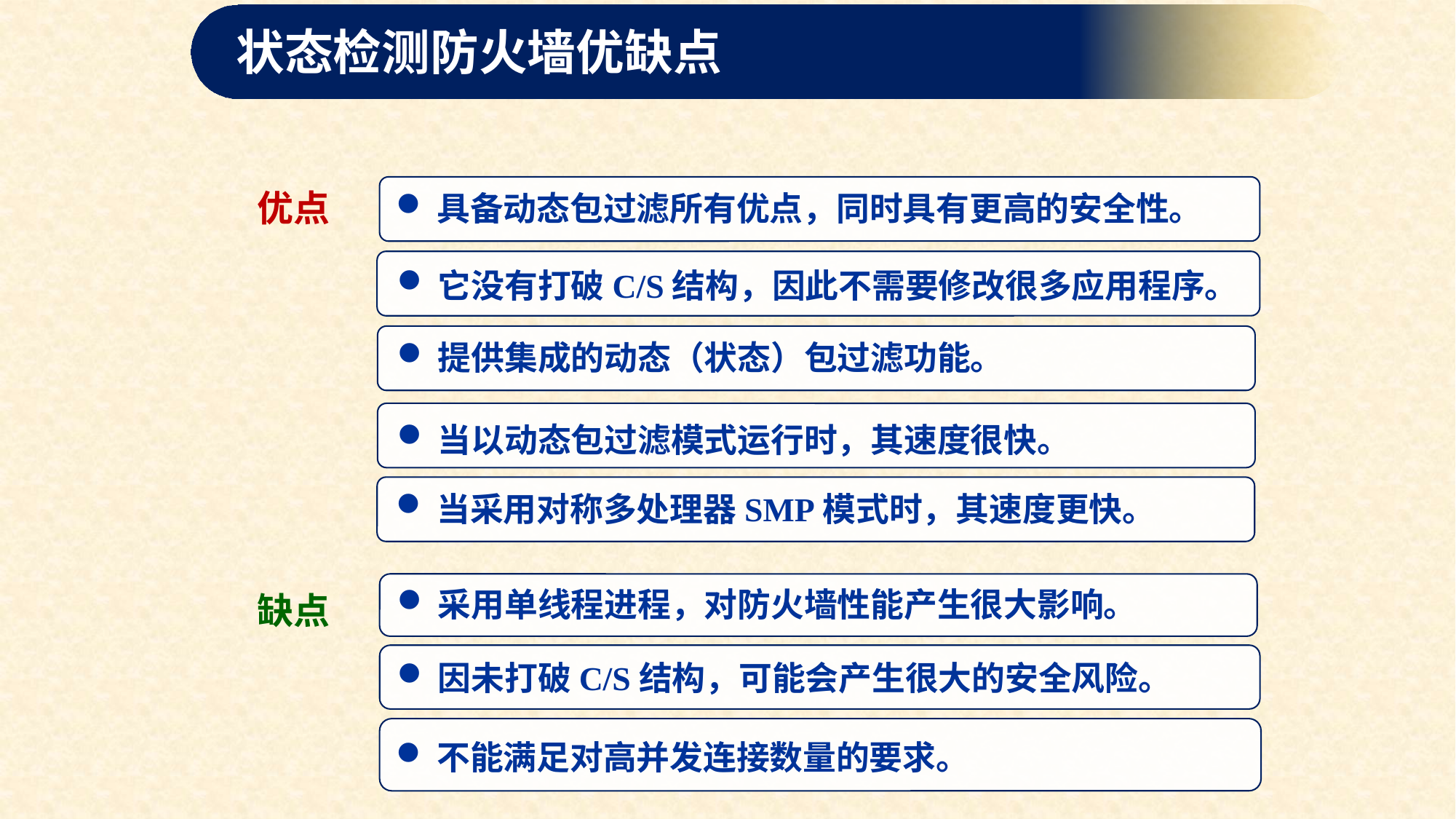

状态检测防火墙优缺点

具备动态包过滤所有优点，同时具有更高的安全性。

它没有打破C/S结构，因此不需要修改很多应用程序。

提供集成的动态（状态）包过滤功能。
当以动态包过滤模式运行时，其速度很快。
优点
缺点

当采用对称多处理器SMP模式时，其速度更快。

采用单线程进程，对防火墙性能产生很大影响。

因未打破C/S结构，可能会产生很大的安全风险。

不能满足对高并发连接数量的要求。